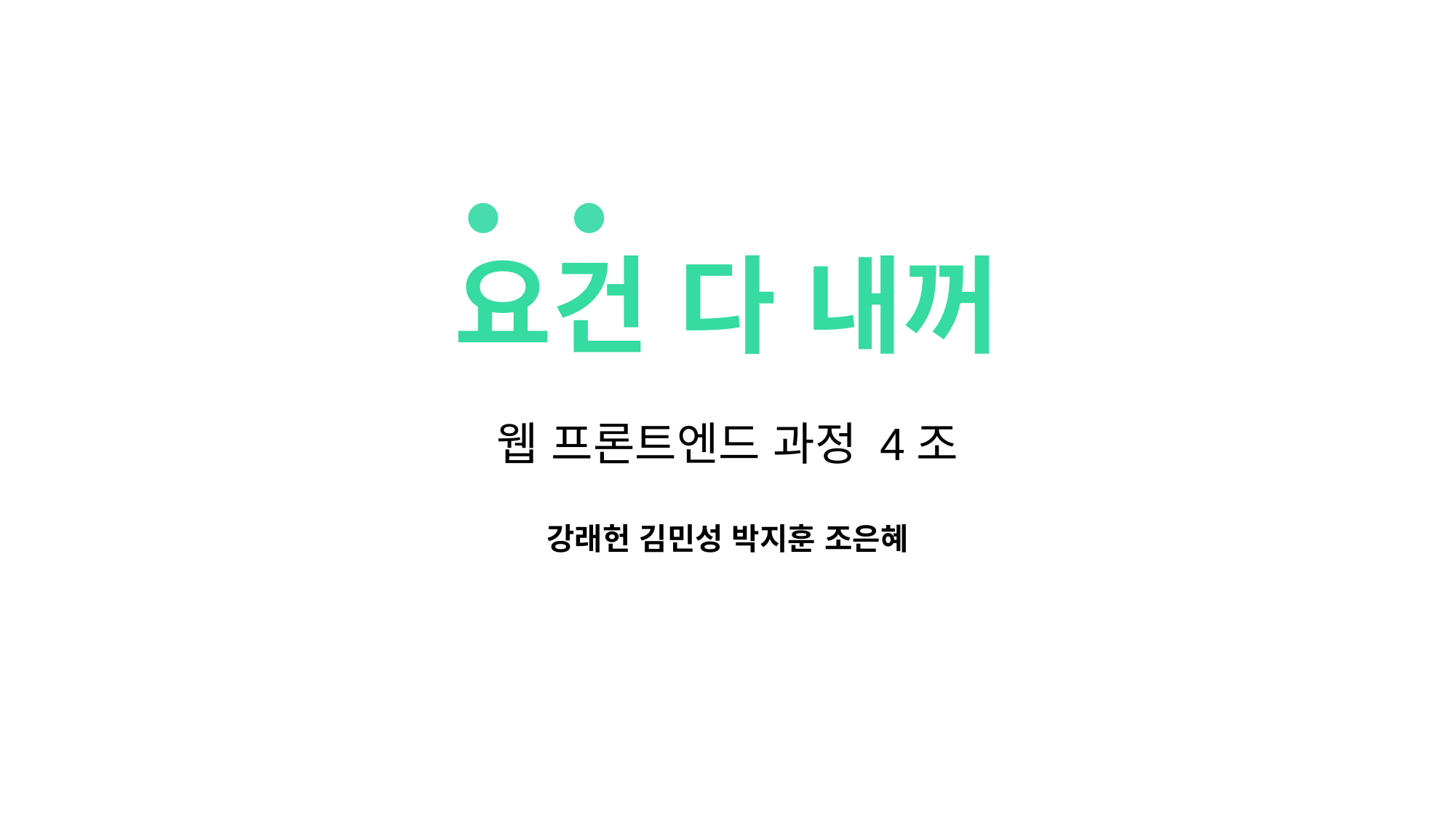

요건 다 내꺼
웹 프론트엔드 과정 4조
강래헌 김민성 박지훈 조은혜